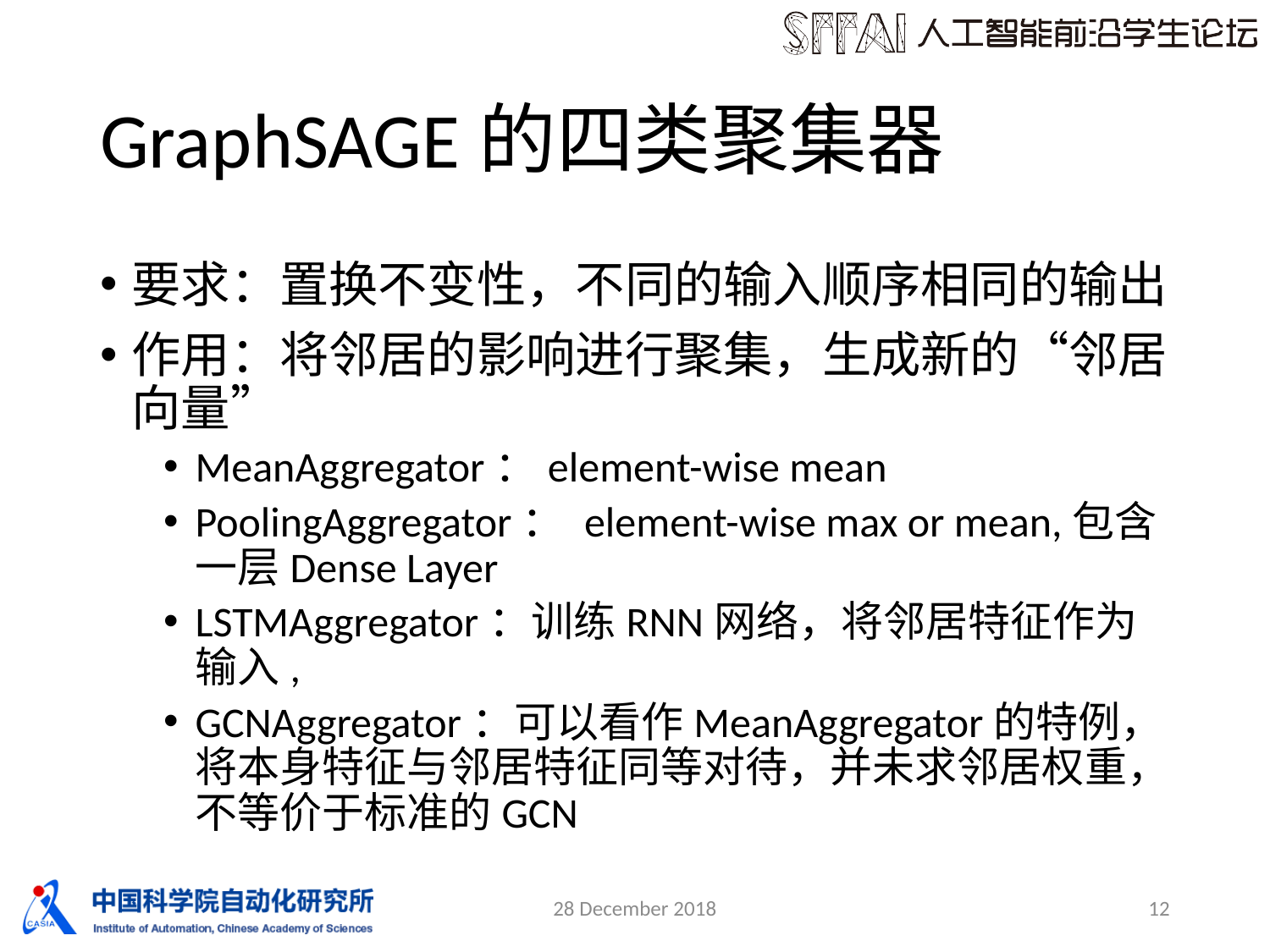

# GraphSAGE的四类聚集器

要求：置换不变性，不同的输入顺序相同的输出
作用：将邻居的影响进行聚集，生成新的“邻居向量”
MeanAggregator：element-wise mean
PoolingAggregator： element-wise max or mean,包含一层Dense Layer
LSTMAggregator：训练RNN网络，将邻居特征作为输入,
GCNAggregator：可以看作MeanAggregator的特例，将本身特征与邻居特征同等对待，并未求邻居权重，不等价于标准的GCN
28 December 2018
12